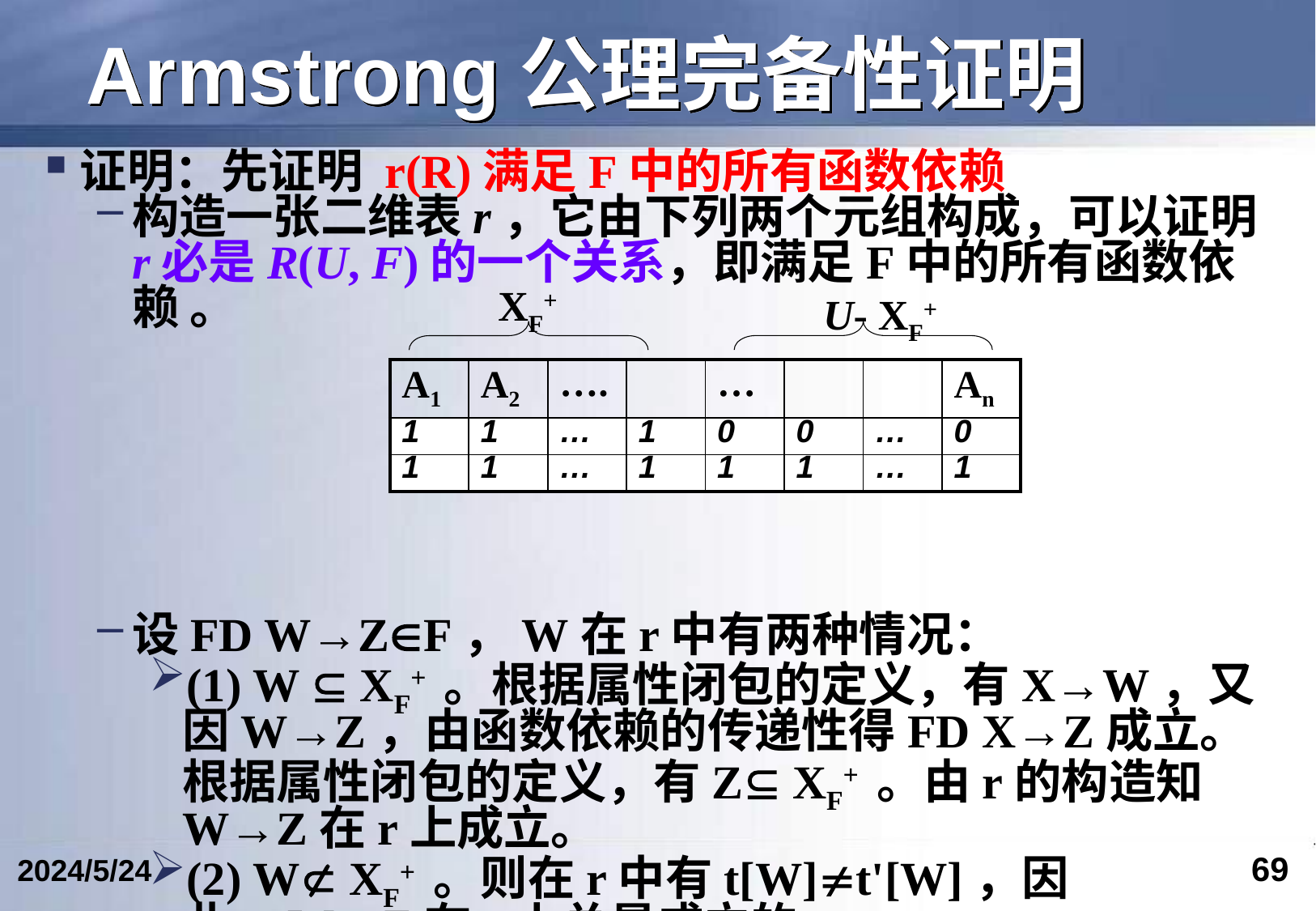

# Armstrong公理完备性证明
证明：先证明 r(R)满足F中的所有函数依赖
构造一张二维表r，它由下列两个元组构成，可以证明r必是R(U, F)的一个关系，即满足F中的所有函数依赖 。

设FD W→Z∈F，W在r中有两种情况：
(1) W ⊆ XF+ 。根据属性闭包的定义，有X→W，又因W→Z，由函数依赖的传递性得FD X→Z成立。根据属性闭包的定义，有Z⊆ XF+ 。由r的构造知W→Z在r上成立。
(2) W⊄ XF+ 。则在r中有t[W]≠t'[W]，因此，W→Z在r上总是成立的。
由(1)和(2)知，对F中的任意函数依赖在r上都是成立的,即r满足F。

XF+
U- XF+
| A1 | A2 | …. |  | … |  |  | An |
| --- | --- | --- | --- | --- | --- | --- | --- |
| 1 | 1 | … | 1 | 0 | 0 | … | 0 |
| 1 | 1 | … | 1 | 1 | 1 | … | 1 |
69
2024/5/24